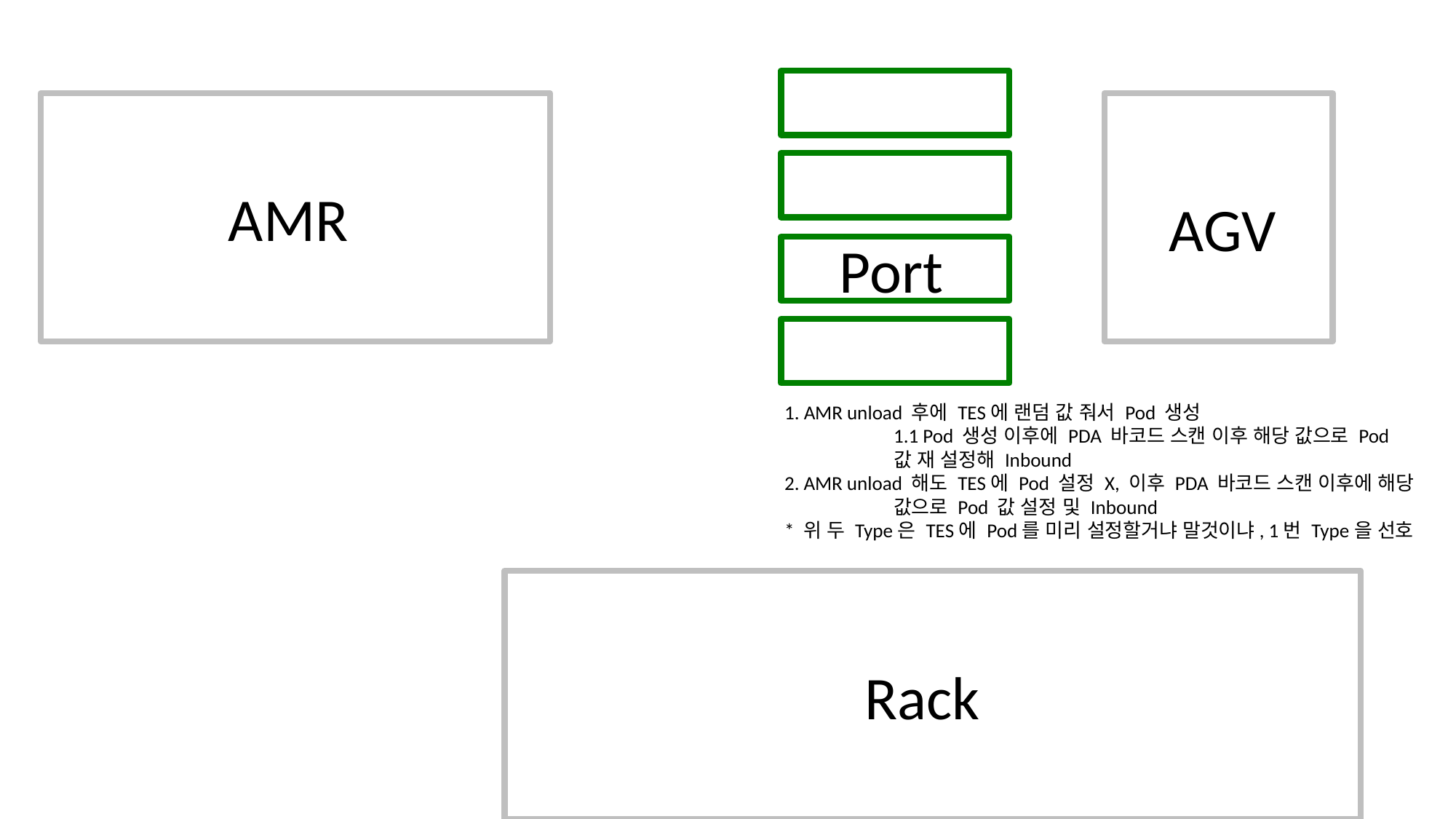

AMR
AGV
Port

1. AMR unload 후에 TES에 랜덤 값 줘서 Pod 생성
	1.1 Pod 생성 이후에 PDA 바코드 스캔 이후 해당 값으로 Pod 	값 재 설정해 Inbound
2. AMR unload 해도 TES에 Pod 설정 X, 이후 PDA 바코드 스캔 이후에 해당 	값으로 Pod 값 설정 및 Inbound
* 위 두 Type은 TES에 Pod를 미리 설정할거냐 말것이냐, 1번 Type을 선호

Rack